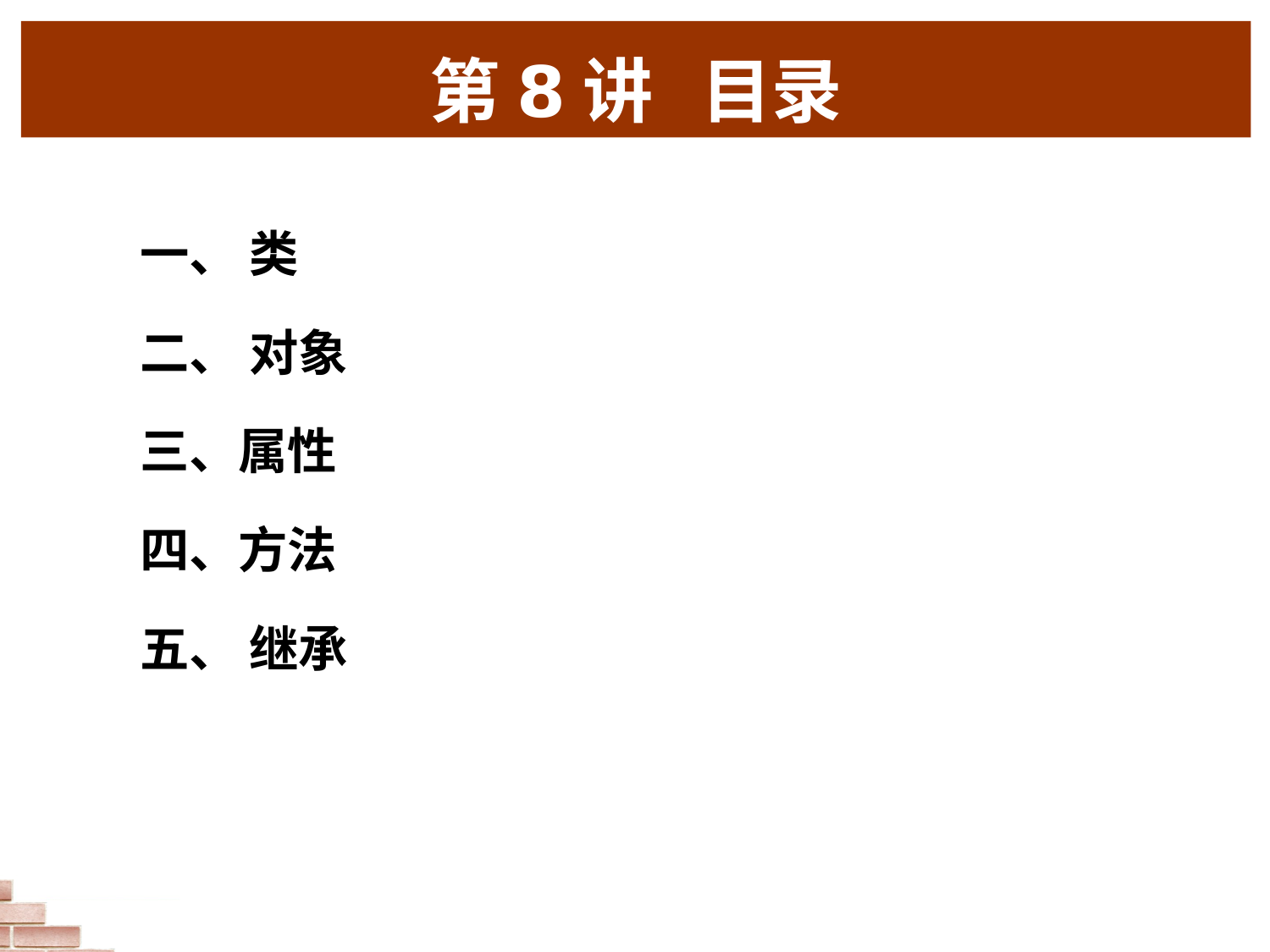

第8讲   目录
一、 类
二、 对象
三、属性
四、方法
五、 继承